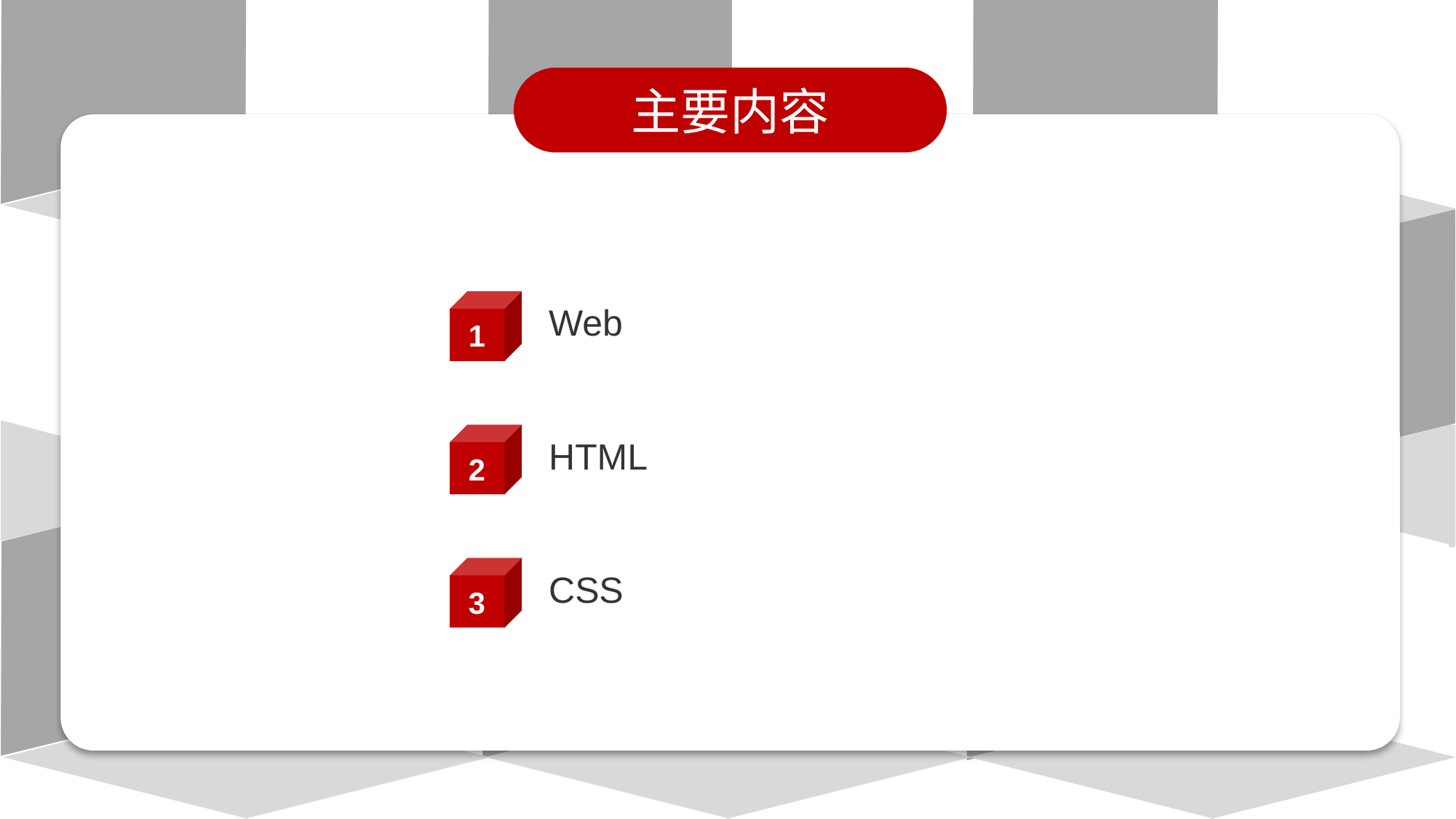

主要内容

Web
1
HTML
2
CSS
3